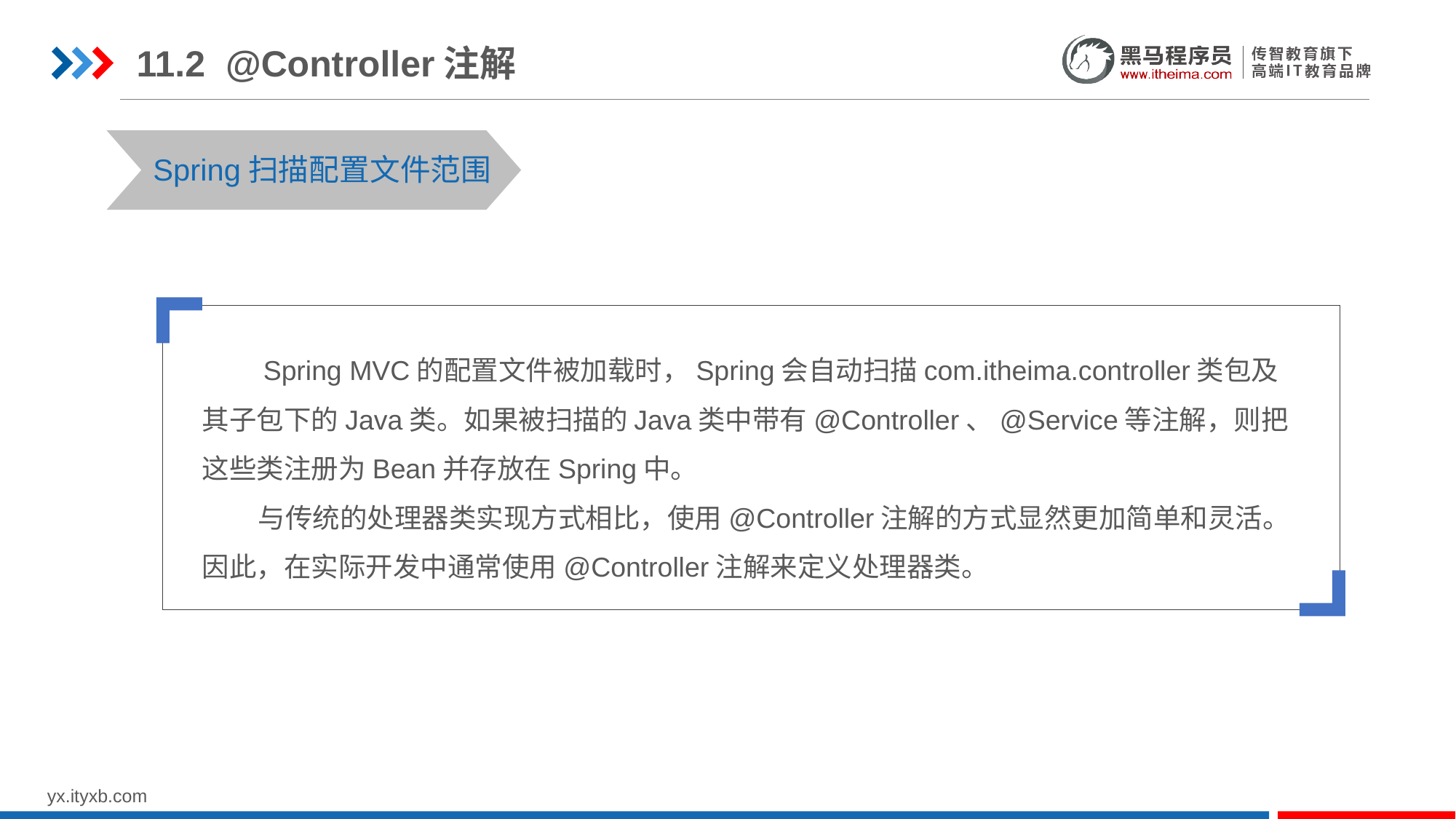

11.2  @Controller注解

Spring扫描配置文件范围

        Spring MVC的配置文件被加载时，Spring会自动扫描com.itheima.controller类包及其子包下的Java类。如果被扫描的Java类中带有@Controller、@Service等注解，则把这些类注册为Bean并存放在Spring中。
        与传统的处理器类实现方式相比，使用@Controller注解的方式显然更加简单和灵活。因此，在实际开发中通常使用@Controller注解来定义处理器类。